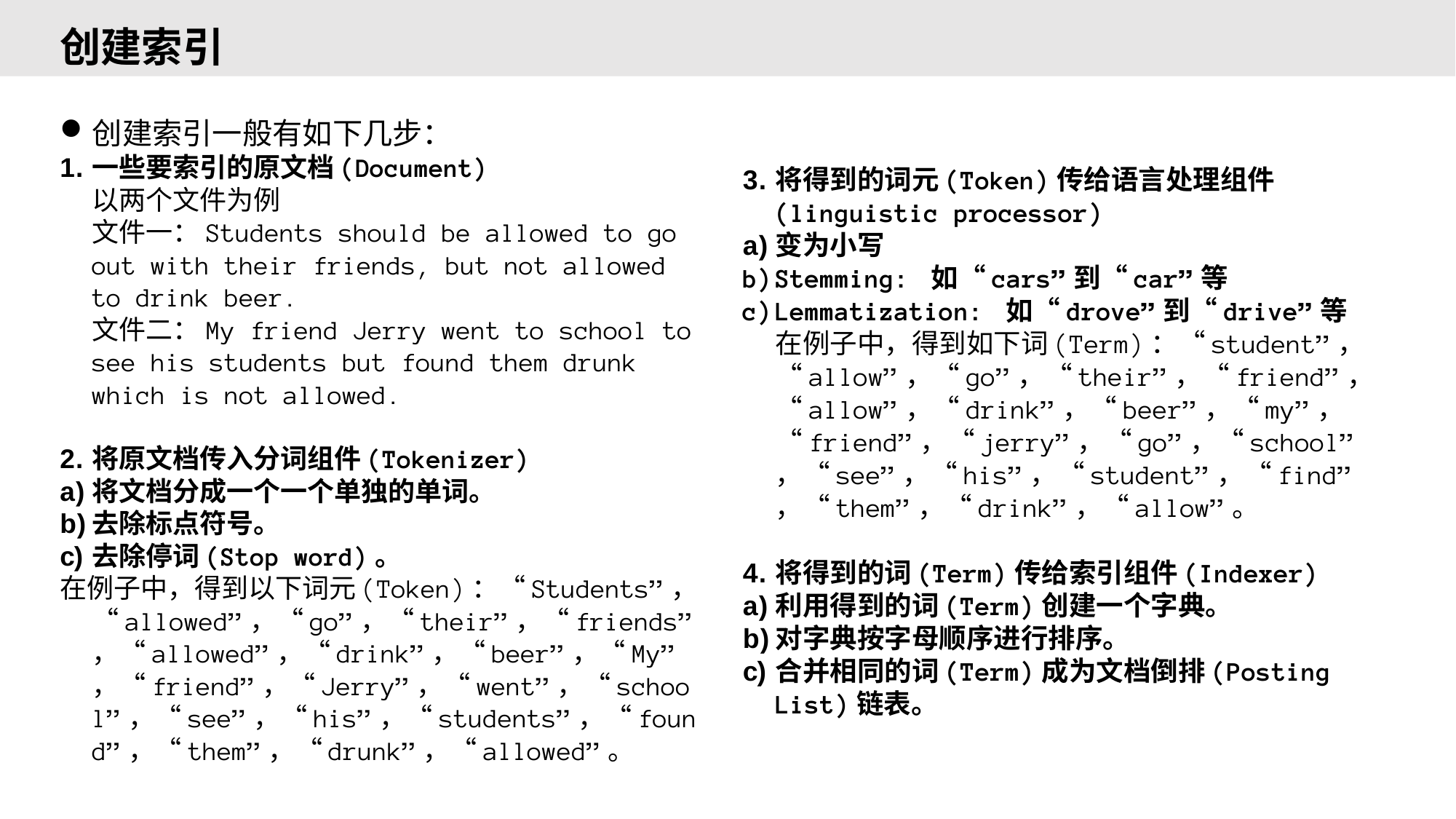

# 创建索引
创建索引一般有如下几步：
一些要索引的原文档(Document)
	以两个文件为例
	文件一：Students should be allowed to go out with their friends, but not allowed to drink beer.
	文件二：My friend Jerry went to school to see his students but found them drunk which is not allowed.

将原文档传入分词组件(Tokenizer)
将文档分成一个一个单独的单词。
去除标点符号。
去除停词(Stop word)。
在例子中，得到以下词元(Token)：“Students”，“allowed”，“go”，“their”，“friends”，“allowed”，“drink”，“beer”，“My”，“friend”，“Jerry”，“went”，“school”，“see”，“his”，“students”，“found”，“them”，“drunk”，“allowed”。

将得到的词元(Token)传给语言处理组件(linguistic processor)
变为小写
Stemming: 如“cars”到“car”等
Lemmatization: 如“drove”到“drive”等
	在例子中，得到如下词(Term)：“student”，“allow”，“go”，“their”，“friend”，“allow”，“drink”，“beer”，“my”，“friend”，“jerry”，“go”，“school”，“see”，“his”，“student”，“find”，“them”，“drink”，“allow”。

将得到的词(Term)传给索引组件(Indexer)
利用得到的词(Term)创建一个字典。
对字典按字母顺序进行排序。
合并相同的词(Term)成为文档倒排(Posting List)链表。

6